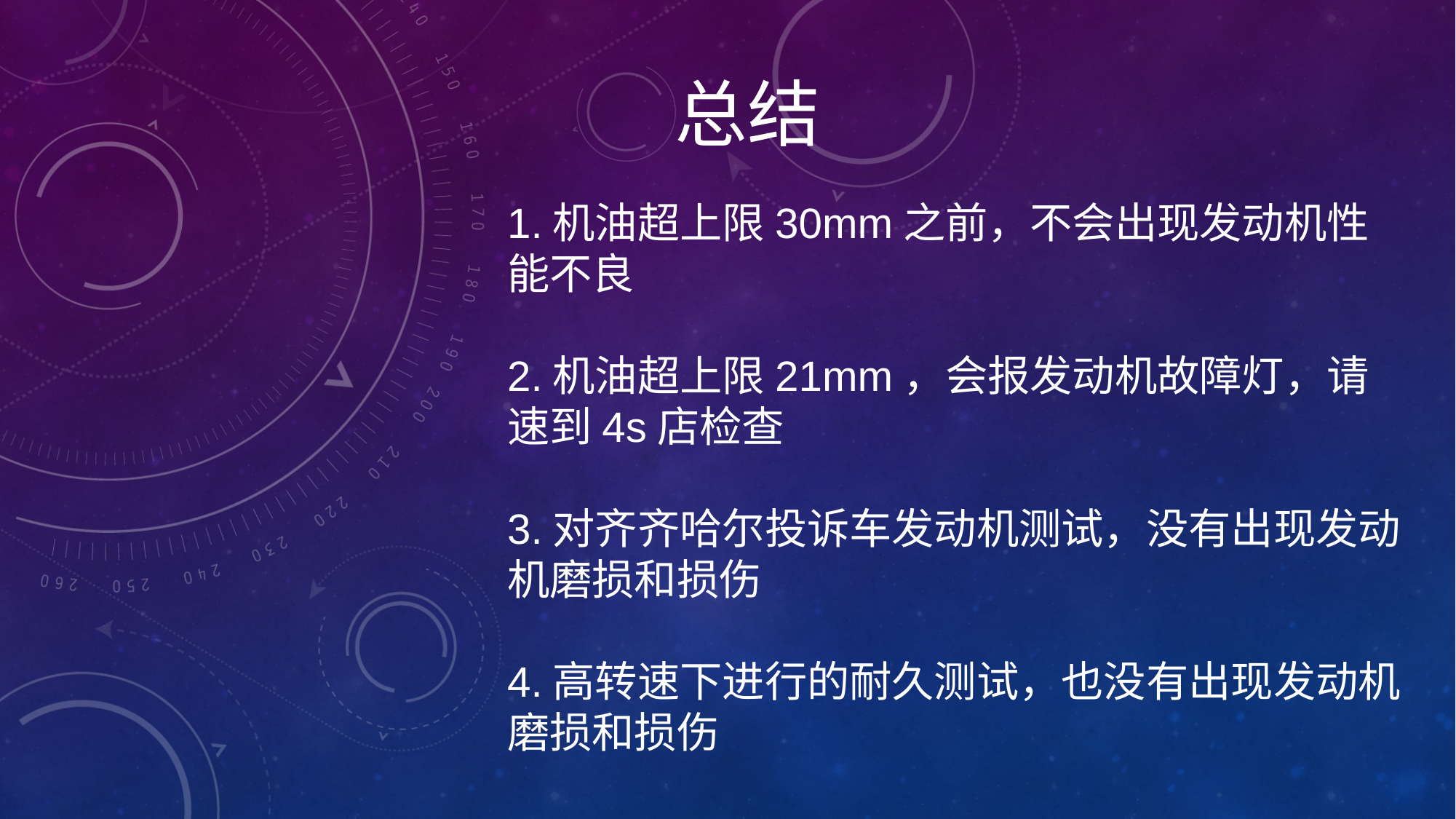

# 总结
1.机油超上限30mm之前，不会出现发动机性能不良

2.机油超上限21mm，会报发动机故障灯，请速到4s店检查

3.对齐齐哈尔投诉车发动机测试，没有出现发动机磨损和损伤

4.高转速下进行的耐久测试，也没有出现发动机磨损和损伤